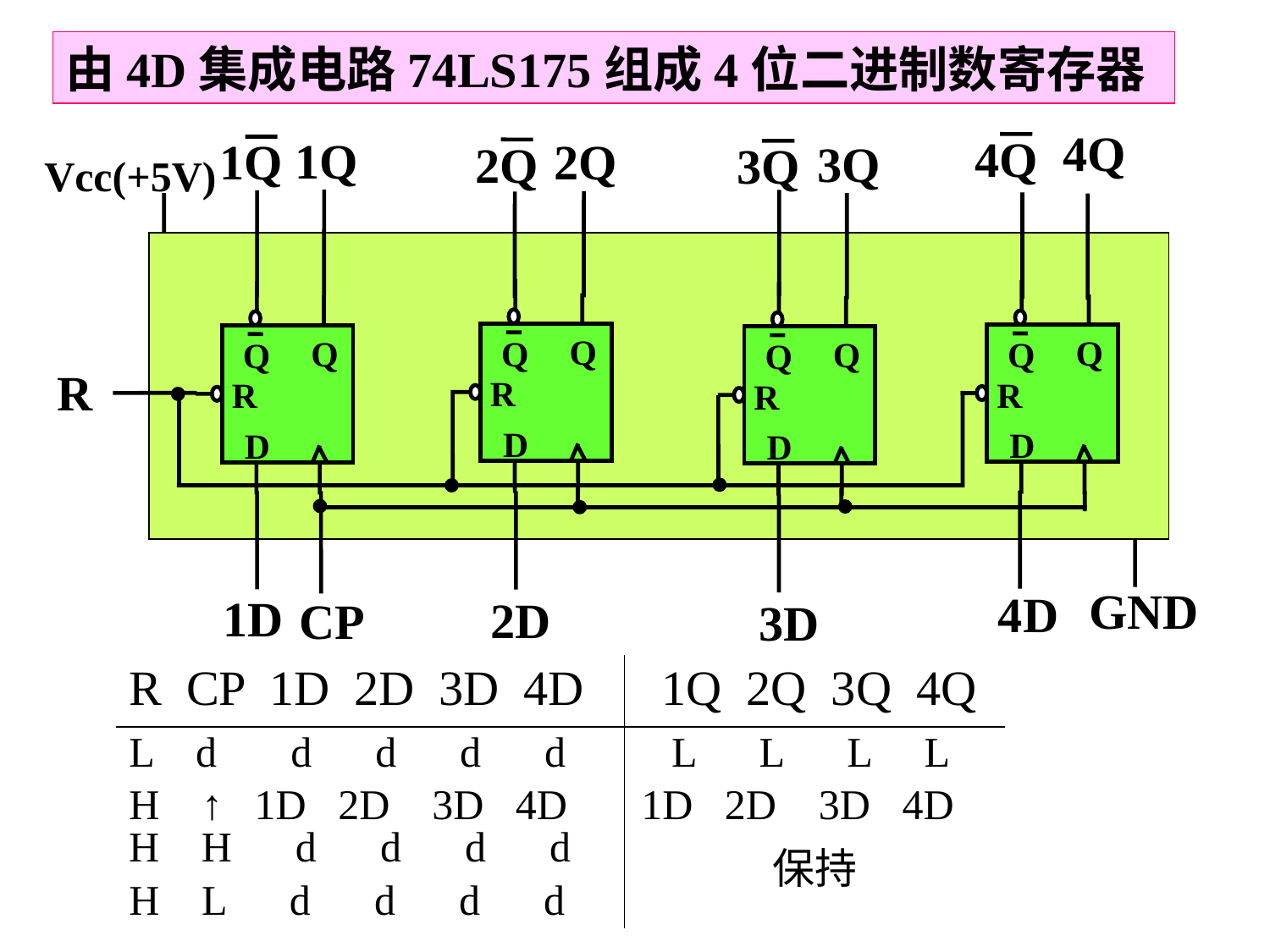

由4D集成电路74LS175组成4位二进制数寄存器
4Q
4Q

1Q
2Q
1Q

3Q
2Q

3Q

Vcc(+5V)

Q
Q

R

D

Q
Q

R

D

Q
Q

R

D

Q
Q

R

D

R

GND
4D
1D
2D
CP
3D

| R CP 1D 2D 3D 4D | 1Q 2Q 3Q 4Q |
| --- | --- |
|  |  |
L    d       d      d      d      d          L      L      L     L
H    ↑   1D   2D    3D   4D       1D   2D    3D   4D
H    H      d      d      d      d
保持
H    L      d      d      d      d